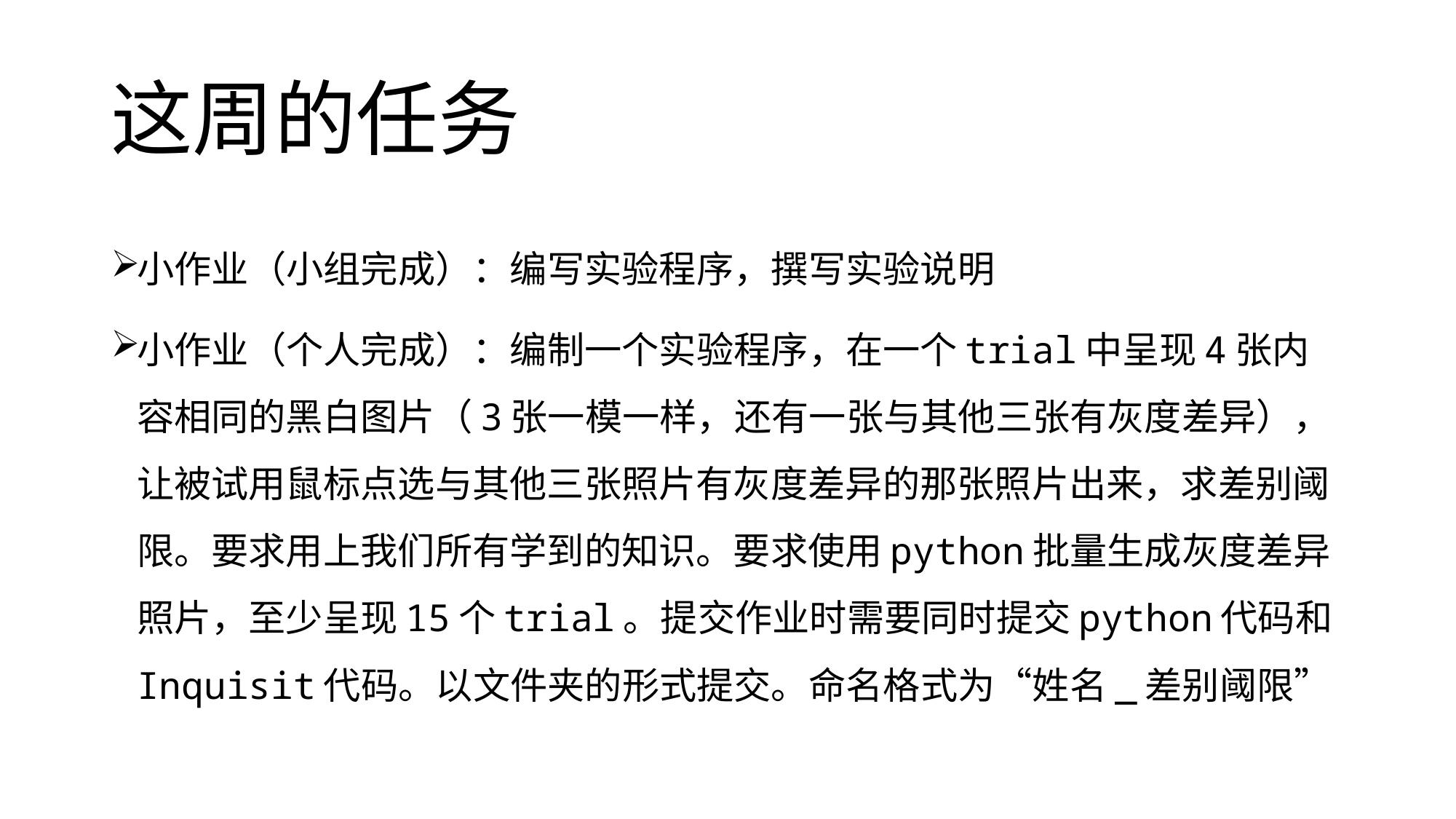

# 这周的任务
小作业（小组完成）：编写实验程序，撰写实验说明
小作业（个人完成）：编制一个实验程序，在一个trial中呈现4张内容相同的黑白图片（3张一模一样，还有一张与其他三张有灰度差异），让被试用鼠标点选与其他三张照片有灰度差异的那张照片出来，求差别阈限。要求用上我们所有学到的知识。要求使用python批量生成灰度差异照片，至少呈现15个trial。提交作业时需要同时提交python代码和Inquisit代码。以文件夹的形式提交。命名格式为“姓名_差别阈限”